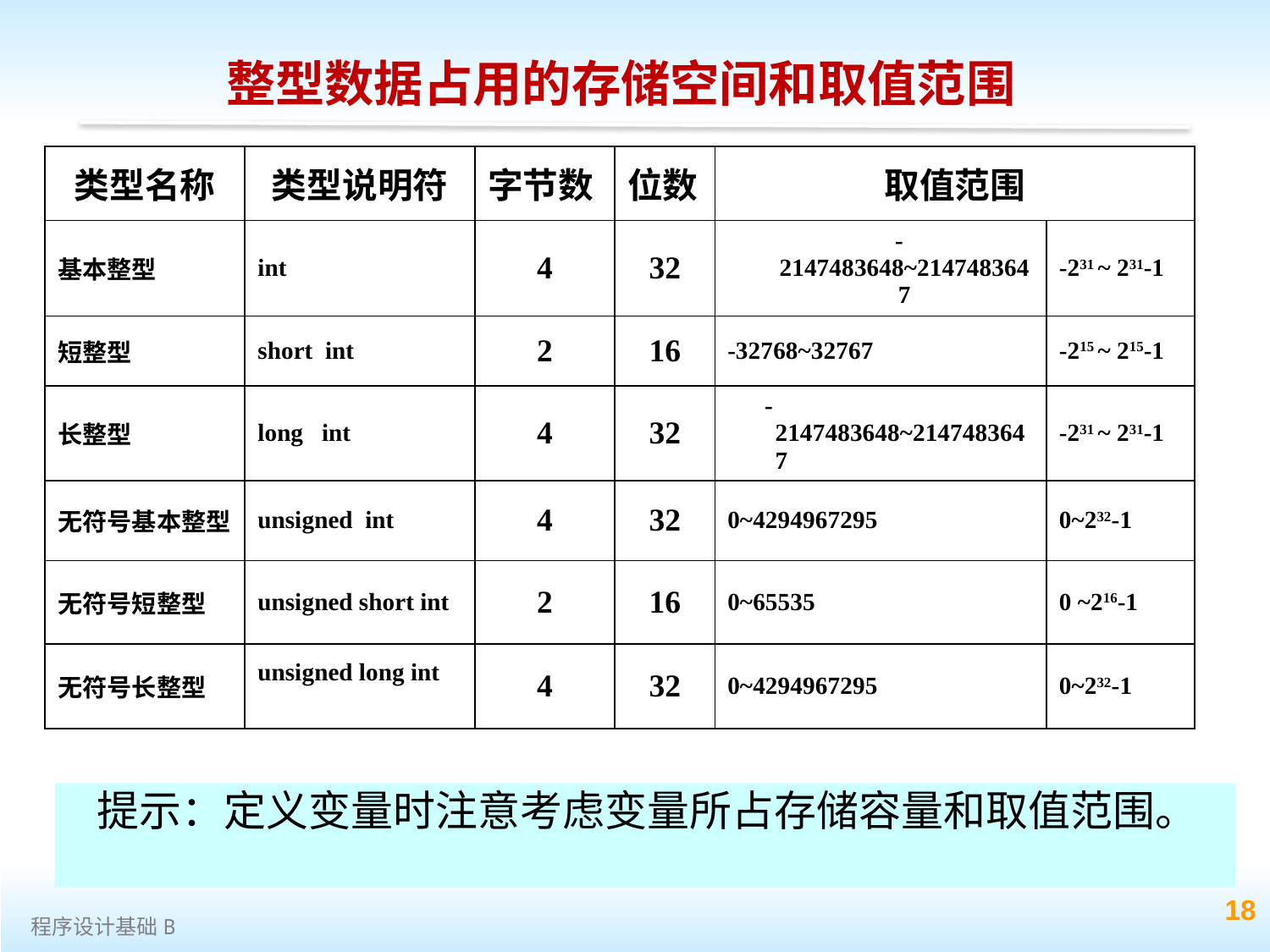

整型数据占用的存储空间和取值范围
| 类型名称 | 类型说明符 | 字节数 | 位数 | 取值范围 |  |
| --- | --- | --- | --- | --- | --- |
| 基本整型 | int | 4 | 32 | -2147483648~2147483647 | -231 ~ 231-1 |
| 短整型 | short int | 2 | 16 | -32768~32767 | -215 ~ 215-1 |
| 长整型 | long int | 4 | 32 | -2147483648~2147483647 | -231 ~ 231-1 |
| 无符号基本整型 | unsigned int | 4 | 32 | 0~4294967295 | 0~232-1 |
| 无符号短整型 | unsigned short int | 2 | 16 | 0~65535 | 0 ~216-1 |
| 无符号长整型 | unsigned long int | 4 | 32 | 0~4294967295 | 0~232-1 |
  提示：定义变量时注意考虑变量所占存储容量和取值范围。
 18